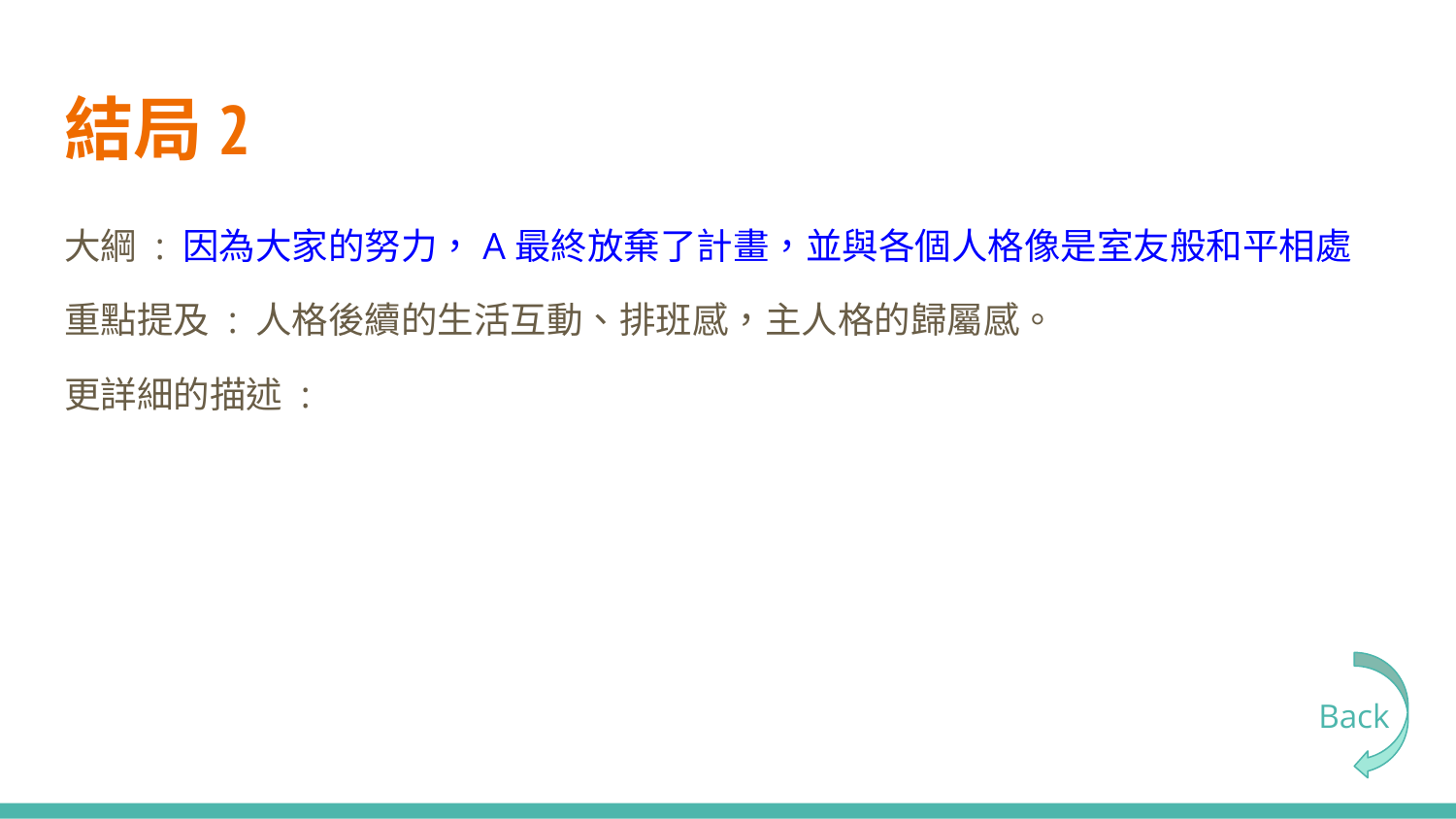

# 結局2
大綱 : 因為大家的努力，A最終放棄了計畫，並與各個人格像是室友般和平相處
重點提及 : 人格後續的生活互動、排班感，主人格的歸屬感。
更詳細的描述 :

Back